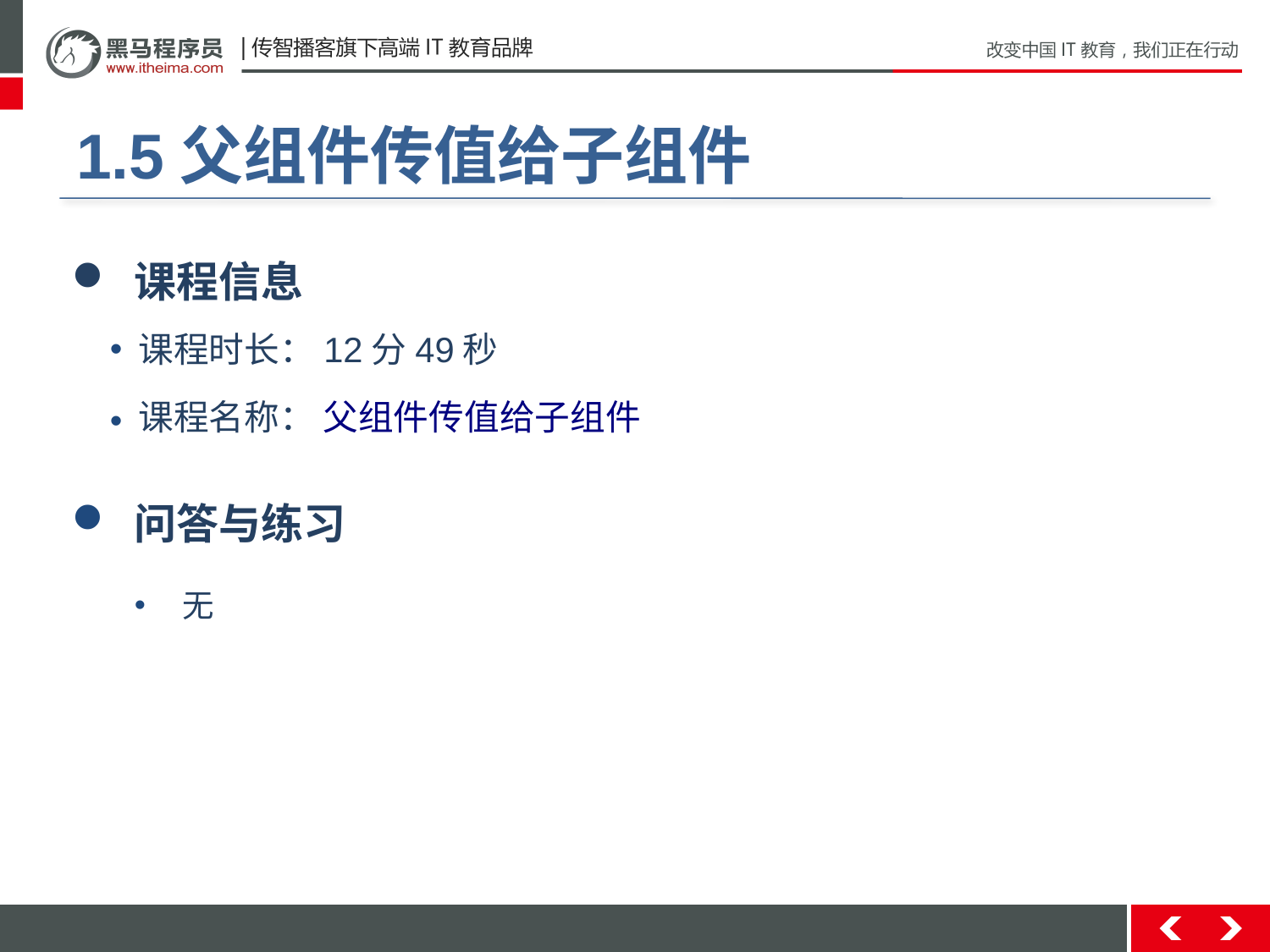

#
1.5父组件传值给子组件
 课程信息
 课程时长：12分49秒
 课程名称： 父组件传值给子组件
 问答与练习
无